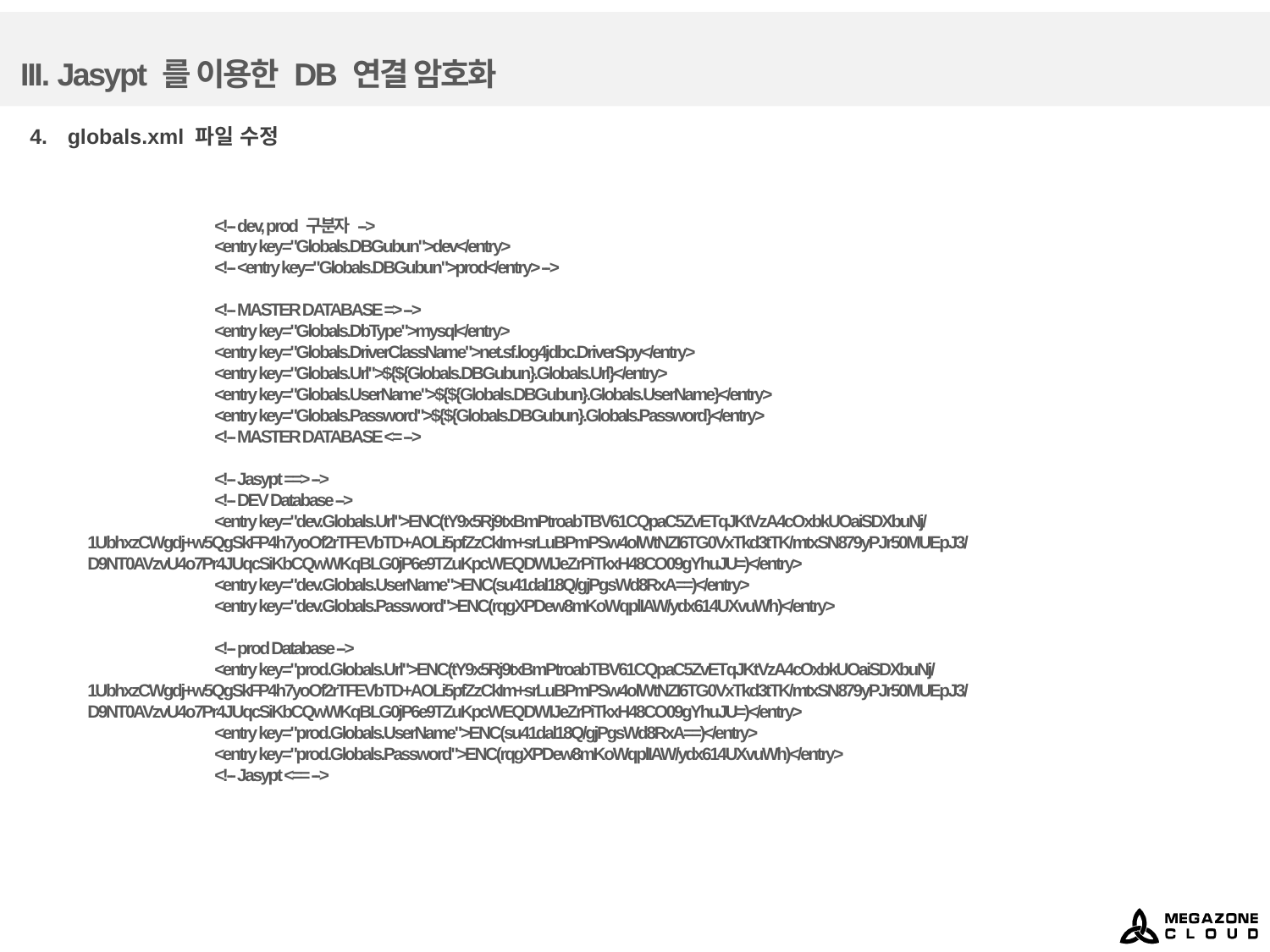

# III. Jasypt 를 이용한 DB 연결 암호화
 globals.xml 파일 수정

	<!-- dev, prod 구분자 -->
	<entry key="Globals.DBGubun">dev</entry>
	<!-- <entry key="Globals.DBGubun">prod</entry> -->

	<!-- MASTER DATABASE => -->
	<entry key="Globals.DbType">mysql</entry>
	<entry key="Globals.DriverClassName">net.sf.log4jdbc.DriverSpy</entry>
	<entry key="Globals.Url">${${Globals.DBGubun}.Globals.Url}</entry>
	<entry key="Globals.UserName">${${Globals.DBGubun}.Globals.UserName}</entry>
	<entry key="Globals.Password">${${Globals.DBGubun}.Globals.Password}</entry>
	<!-- MASTER DATABASE <= -->

	<!-- Jasypt ==> -->
	<!-- DEV Database -->
	<entry key="dev.Globals.Url">ENC(tY9x5Rj9txBmPtroabTBV61CQpaC5ZvETqJKtVzA4cOxbkUOaiSDXbuNj/1UbhxzCWgdj+w5QgSkFP4h7yoOf2rTFEVbTD+AOLi5pfZzCkIm+srLuBPmPSw4olWtNZI6TG0VxTkd3tTK/mtxSN879yPJr50MUEpJ3/D9NT0AVzvU4o7Pr4JUqcSiKbCQwWKqBLG0jP6e9TZuKpcWEQDWIJeZrPiTkxH48CO09gYhuJU=)</entry>
	<entry key="dev.Globals.UserName">ENC(su41dal18Q/gjPgsWd8RxA==)</entry>
	<entry key="dev.Globals.Password">ENC(rqgXPDew8mKoWqplIAW/ydx614UXvuWh)</entry>

	<!-- prod Database -->
	<entry key="prod.Globals.Url">ENC(tY9x5Rj9txBmPtroabTBV61CQpaC5ZvETqJKtVzA4cOxbkUOaiSDXbuNj/1UbhxzCWgdj+w5QgSkFP4h7yoOf2rTFEVbTD+AOLi5pfZzCkIm+srLuBPmPSw4olWtNZI6TG0VxTkd3tTK/mtxSN879yPJr50MUEpJ3/D9NT0AVzvU4o7Pr4JUqcSiKbCQwWKqBLG0jP6e9TZuKpcWEQDWIJeZrPiTkxH48CO09gYhuJU=)</entry>
	<entry key="prod.Globals.UserName">ENC(su41dal18Q/gjPgsWd8RxA==)</entry>
	<entry key="prod.Globals.Password">ENC(rqgXPDew8mKoWqplIAW/ydx614UXvuWh)</entry>
	<!-- Jasypt <== -->